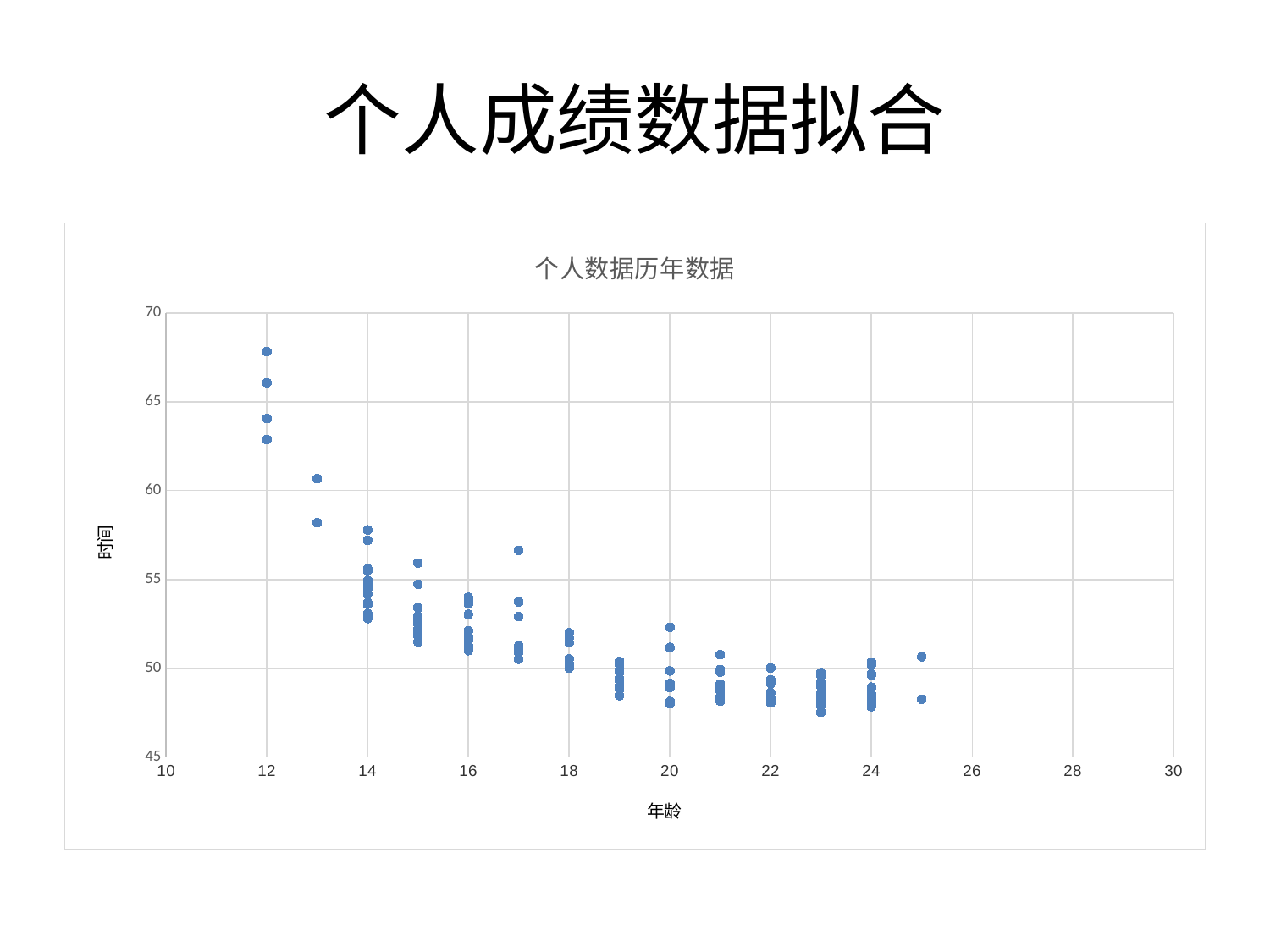

# 个人成绩数据拟合

### Chart: 个人数据历年数据

| Category | time |
|---|---|